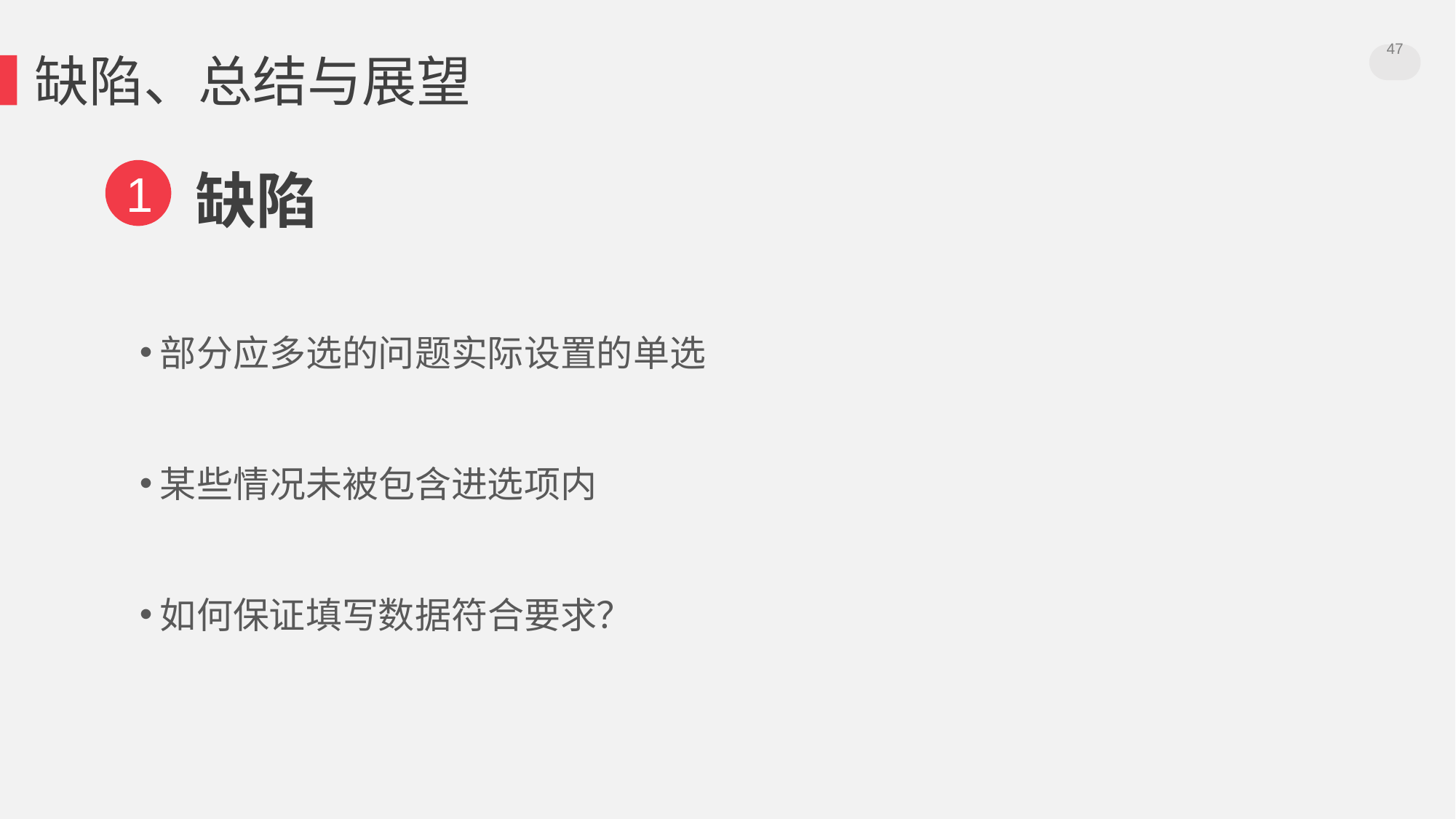

47
缺陷、总结与展望
1
缺陷
部分应多选的问题实际设置的单选

某些情况未被包含进选项内

如何保证填写数据符合要求？